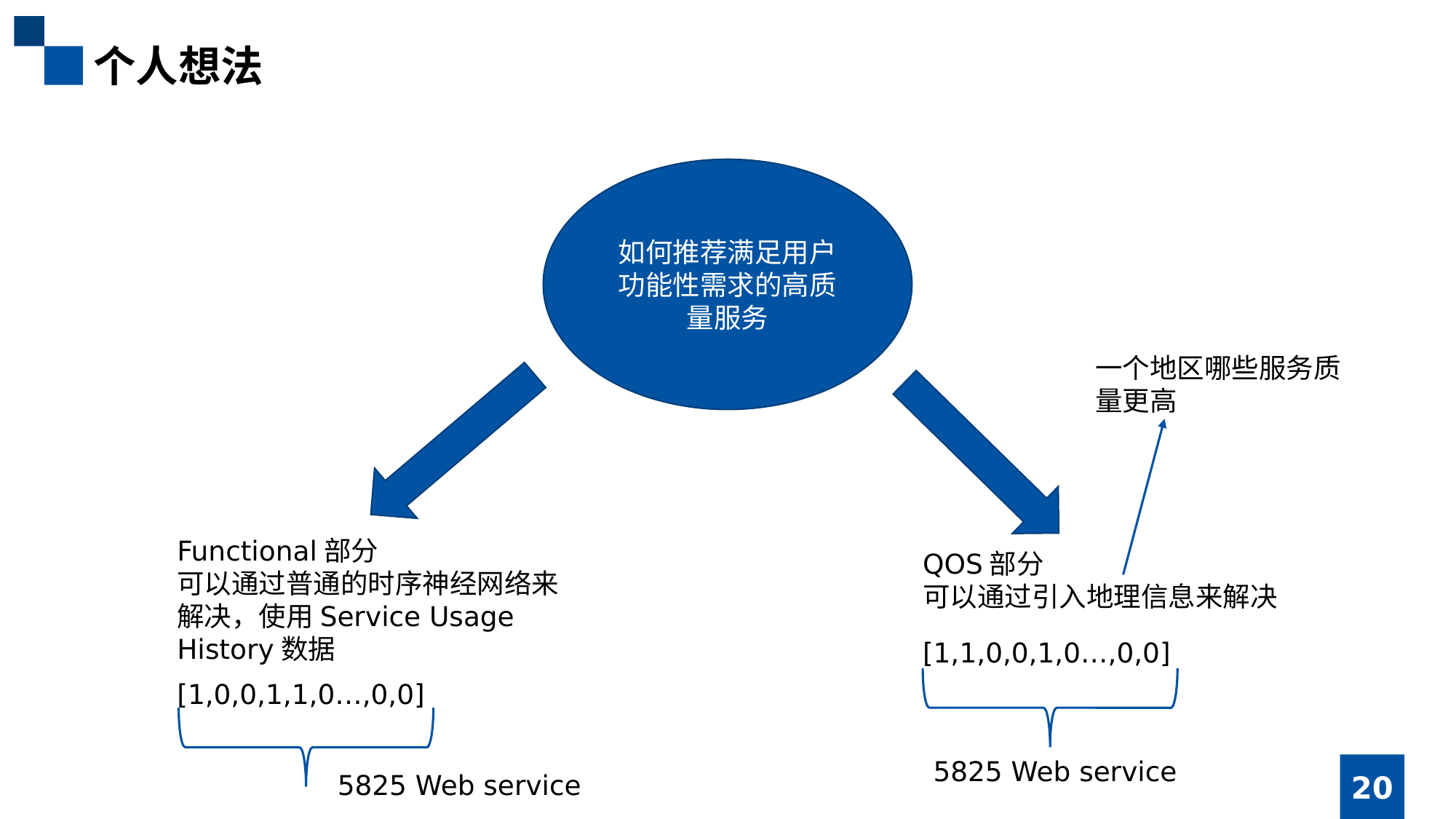

个人想法
如何推荐满足用户功能性需求的高质量服务

一个地区哪些服务质量更高

Functional部分
可以通过普通的时序神经网络来解决，使用Service Usage History数据
QOS部分
可以通过引入地理信息来解决

[1,1,0,0,1,0…,0,0]
[1,0,0,1,1,0…,0,0]
5825 Web service
5825 Web service
20